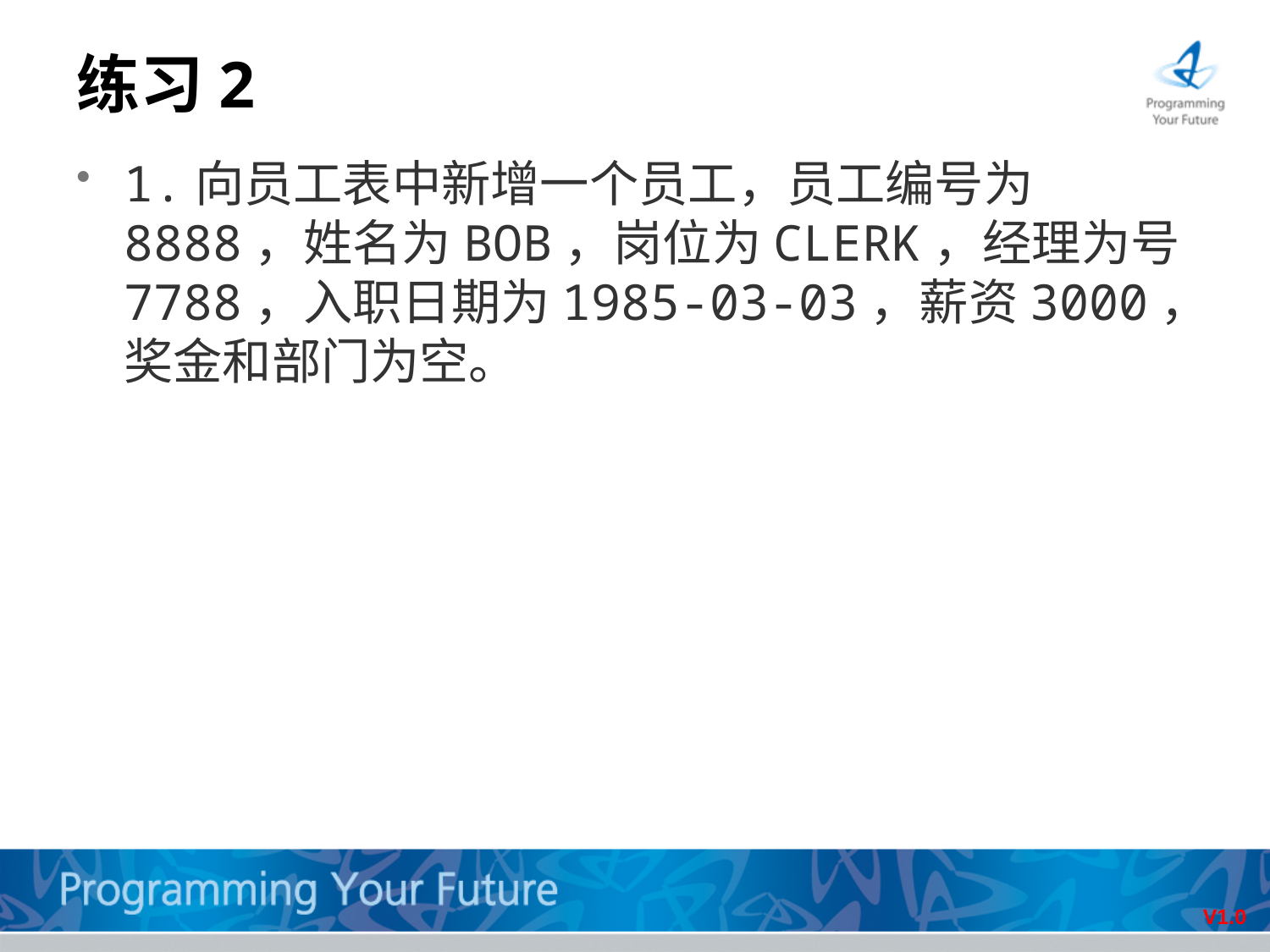

# 练习2
1.向员工表中新增一个员工，员工编号为8888，姓名为BOB，岗位为CLERK，经理为号7788，入职日期为1985-03-03，薪资3000，奖金和部门为空。